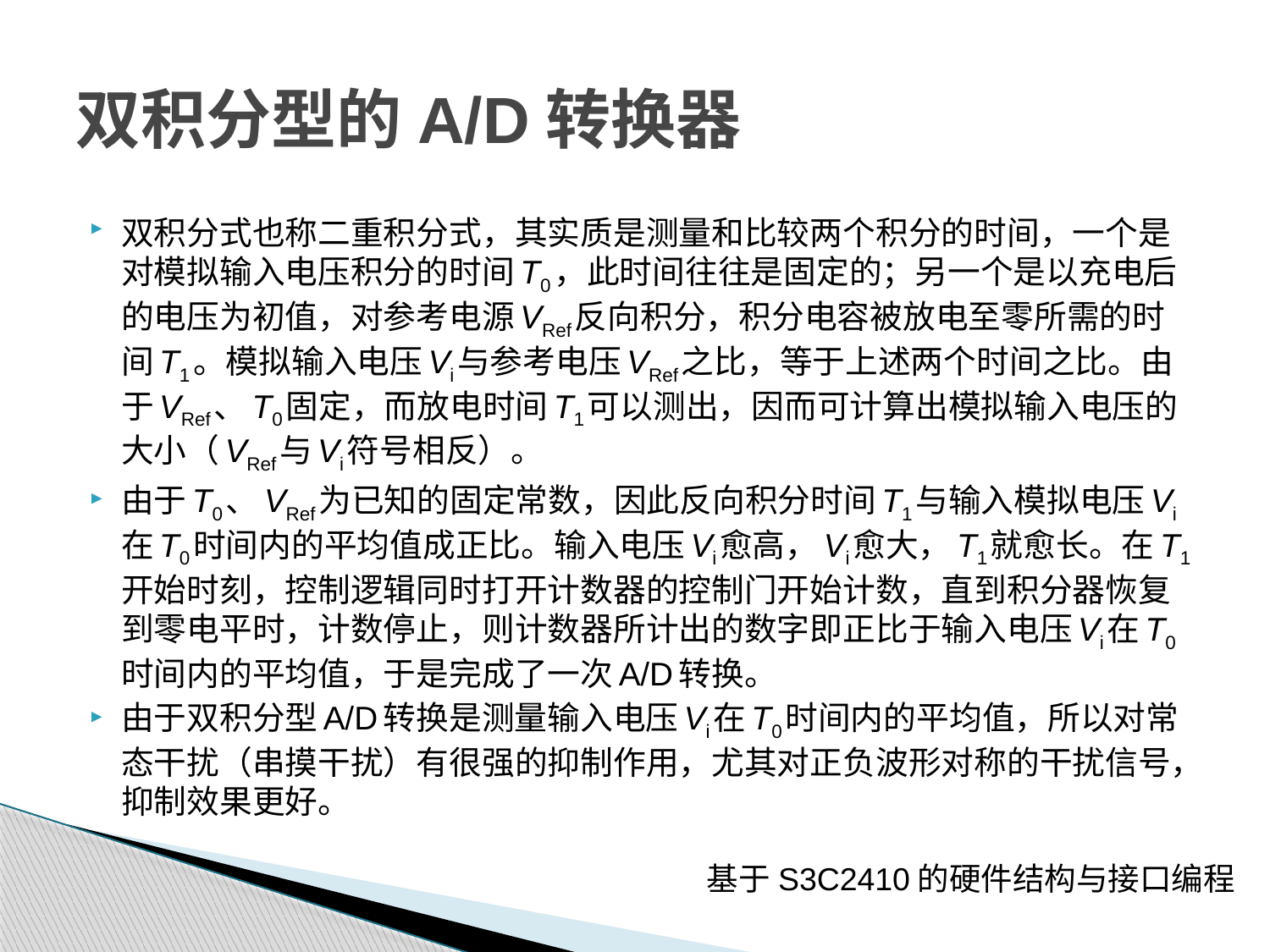

# 双积分型的A/D转换器
双积分式也称二重积分式，其实质是测量和比较两个积分的时间，一个是对模拟输入电压积分的时间T0，此时间往往是固定的；另一个是以充电后的电压为初值，对参考电源VRef反向积分，积分电容被放电至零所需的时间T1。模拟输入电压Vi与参考电压VRef之比，等于上述两个时间之比。由于VRef、T0固定，而放电时间T1可以测出，因而可计算出模拟输入电压的大小（VRef与Vi符号相反）。
由于T0、VRef为已知的固定常数，因此反向积分时间T1与输入模拟电压Vi在T0时间内的平均值成正比。输入电压Vi愈高，Vi愈大，T1就愈长。在T1开始时刻，控制逻辑同时打开计数器的控制门开始计数，直到积分器恢复到零电平时，计数停止，则计数器所计出的数字即正比于输入电压Vi在T0时间内的平均值，于是完成了一次A/D转换。
由于双积分型A/D转换是测量输入电压Vi在T0时间内的平均值，所以对常态干扰（串摸干扰）有很强的抑制作用，尤其对正负波形对称的干扰信号，抑制效果更好。

基于S3C2410的硬件结构与接口编程